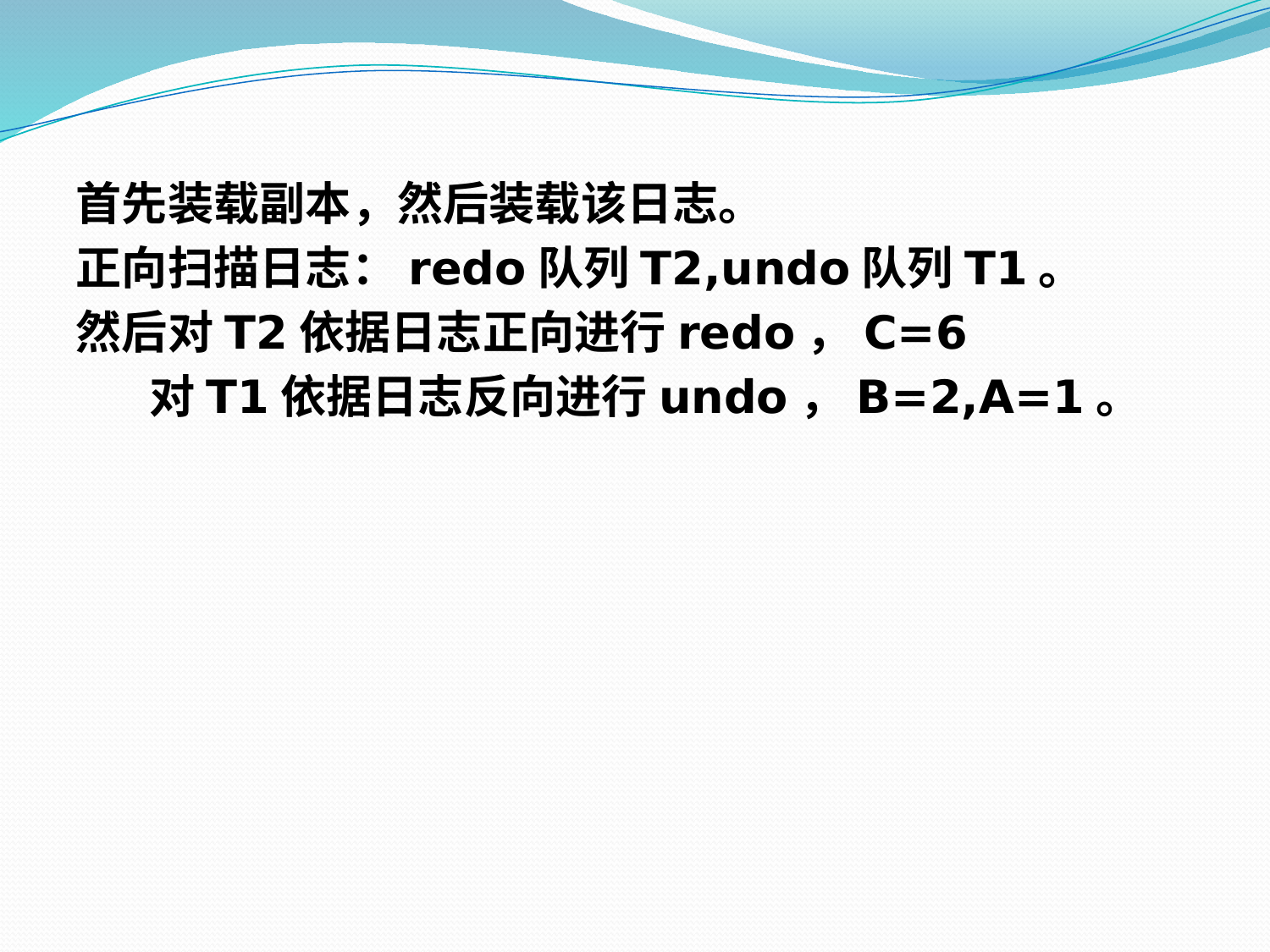

首先装载副本，然后装载该日志。
正向扫描日志：redo队列T2,undo队列T1。
然后对T2依据日志正向进行redo，C=6
      对T1依据日志反向进行undo，B=2,A=1。